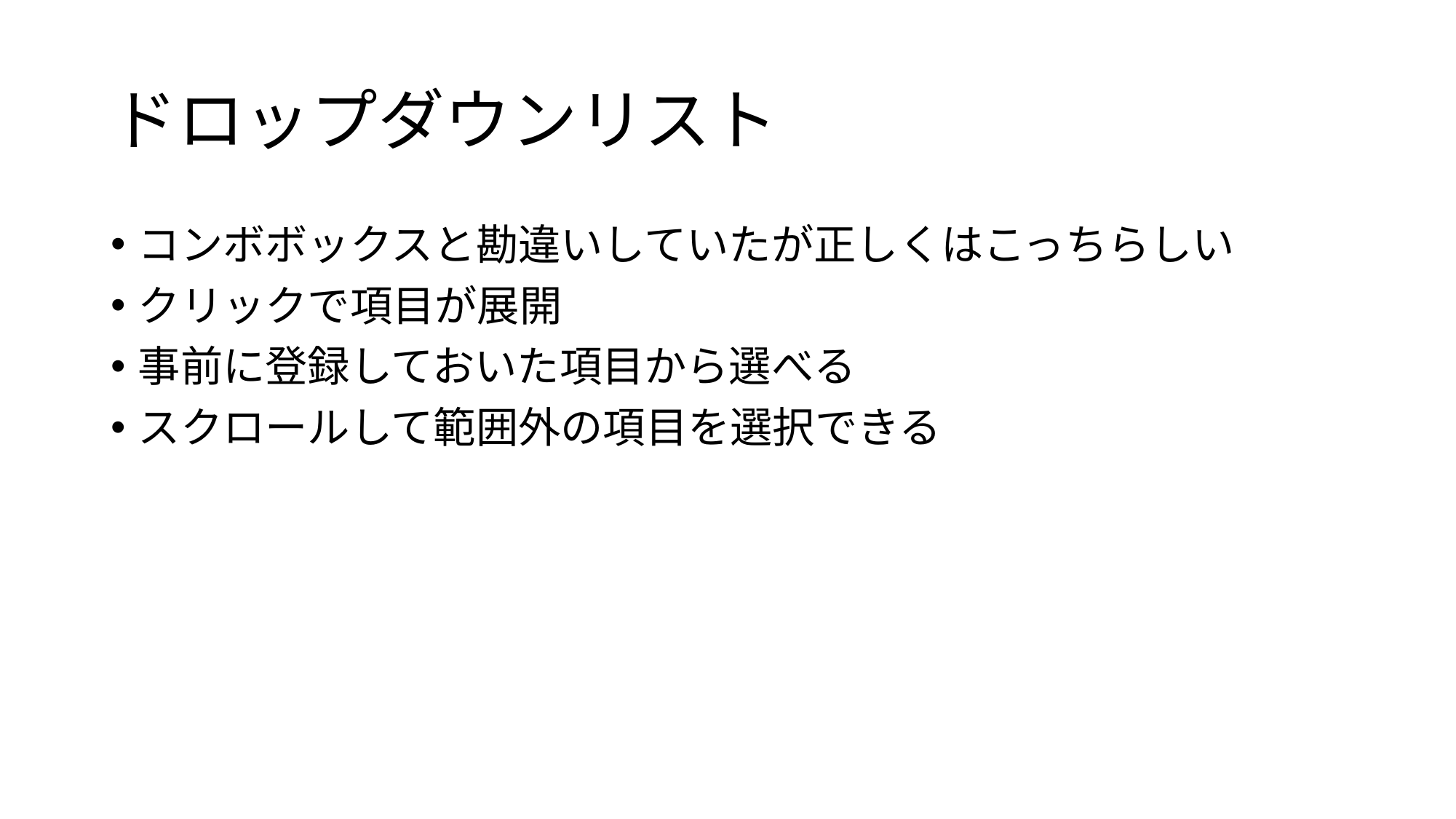

# ドロップダウンリスト
コンボボックスと勘違いしていたが正しくはこっちらしい
クリックで項目が展開
事前に登録しておいた項目から選べる
スクロールして範囲外の項目を選択できる